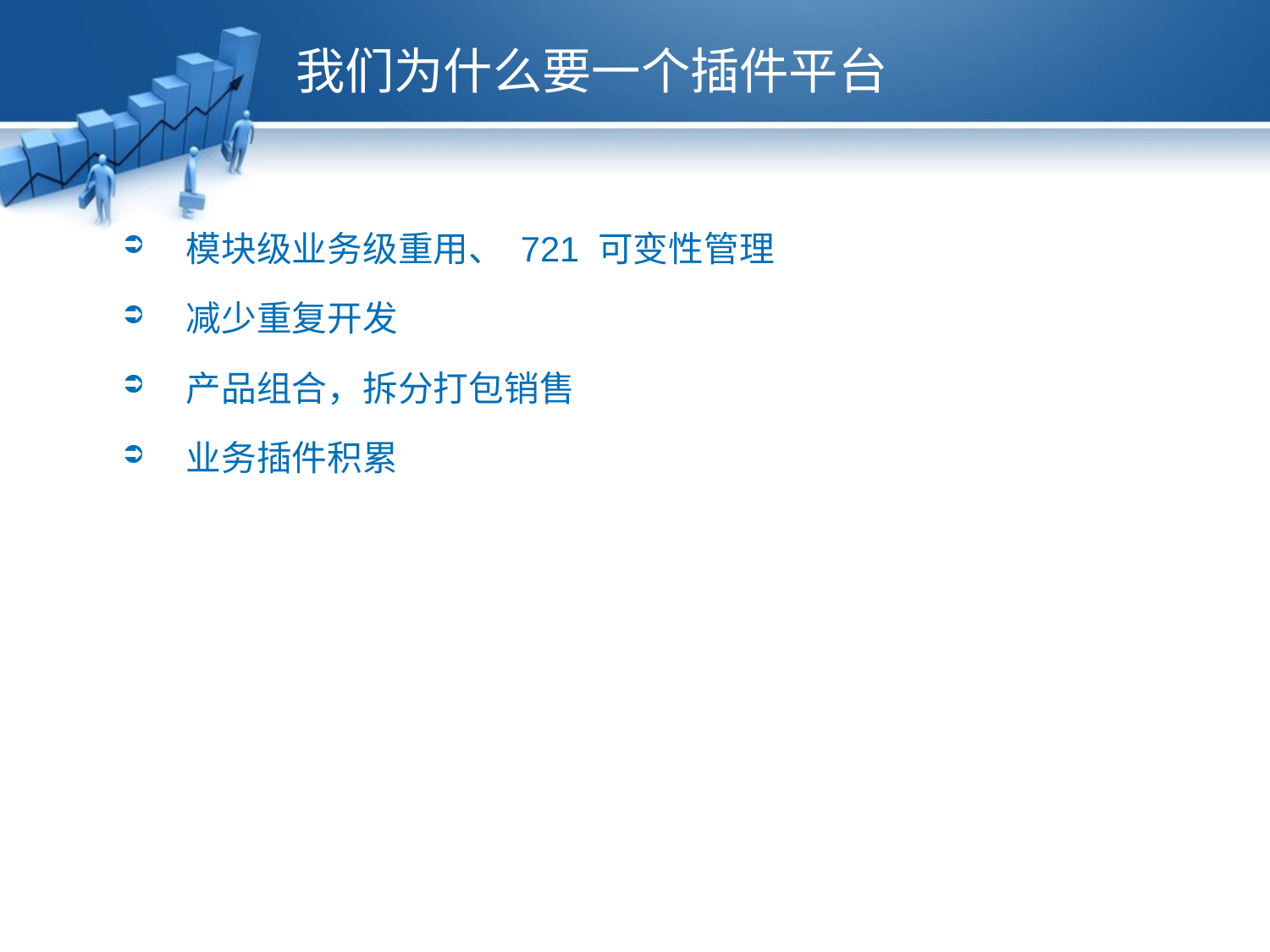

# 我们为什么要一个插件平台
模块级业务级重用、 721 可变性管理
减少重复开发
产品组合，拆分打包销售
业务插件积累